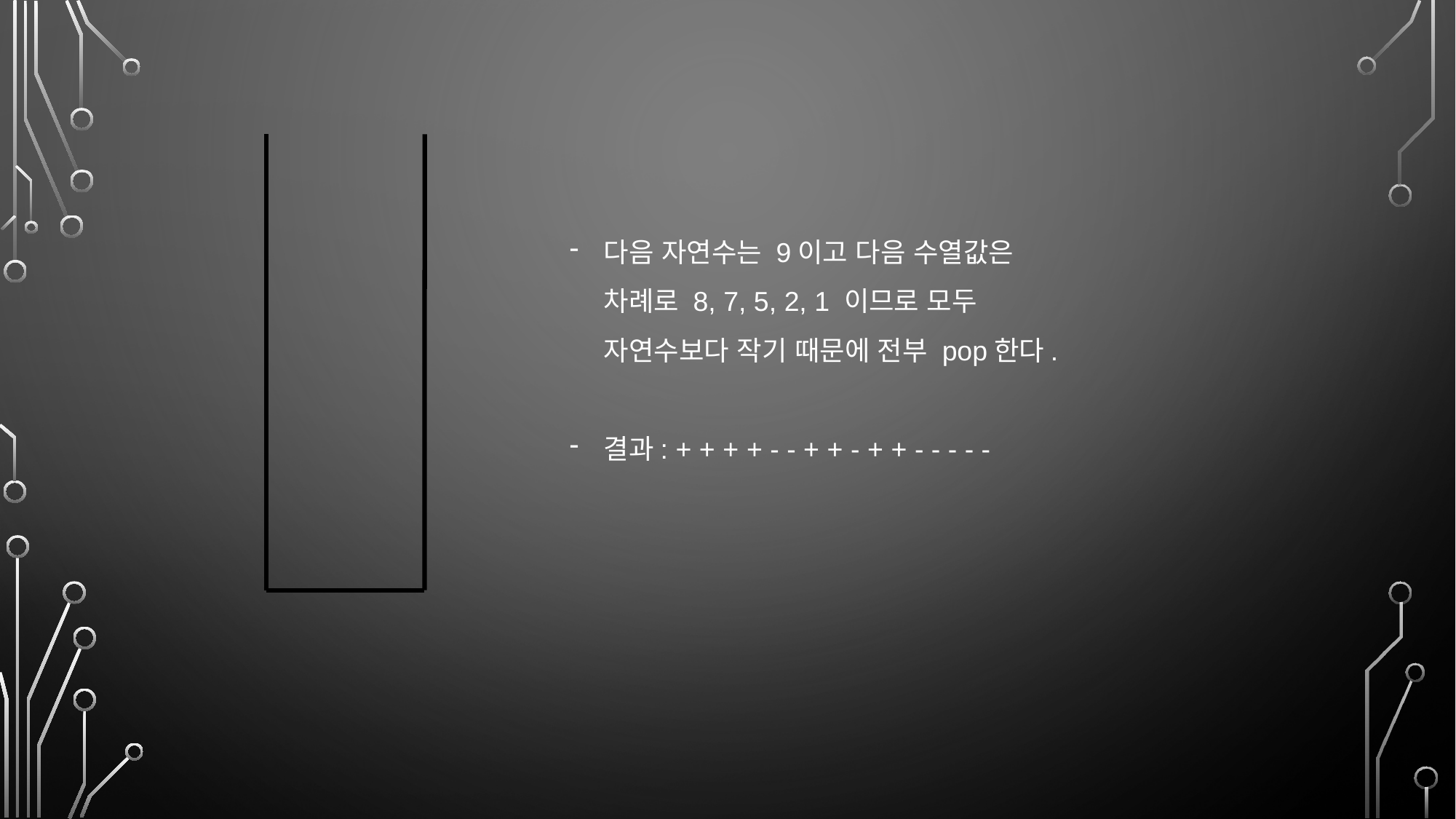

다음 자연수는 9이고 다음 수열값은 차례로 8, 7, 5, 2, 1 이므로 모두 자연수보다 작기 때문에 전부 pop한다.

결과: + + + + - - + + - + + - - - - -